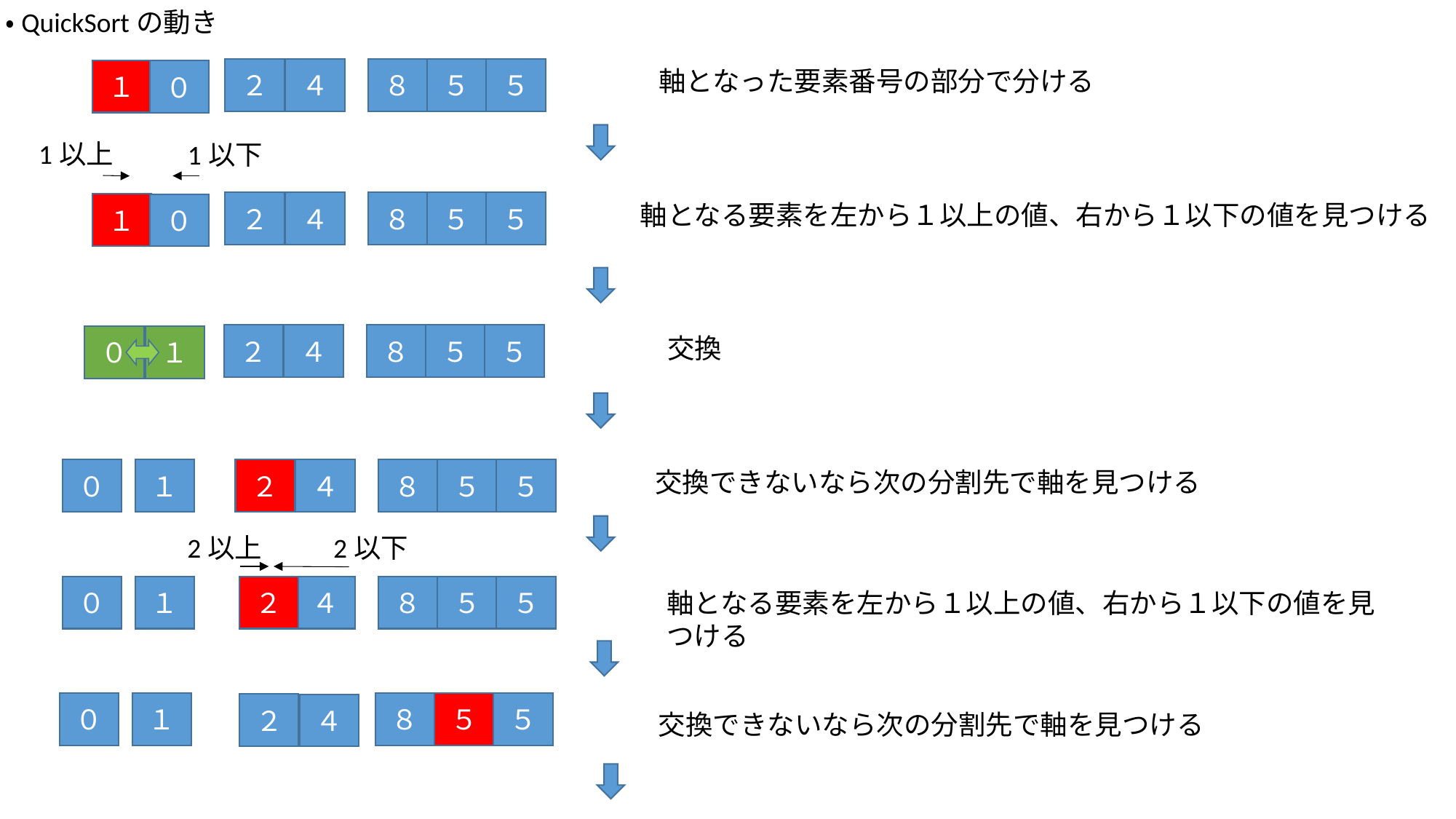

・QuickSortの動き
２
４
軸となった要素番号の部分で分ける
５
５
８
１
０

1以上
1以下
２
４
軸となる要素を左から１以上の値、右から１以下の値を見つける
５
５
８
１
０

２
４
５
５
８
０
１
交換

０
１
２
４
交換できないなら次の分割先で軸を見つける
５
５
８

2以下
2以上
０
１
２
４
５
５
８
軸となる要素を左から１以上の値、右から１以下の値を見つける

０
１
５
５
８
２
４
交換できないなら次の分割先で軸を見つける